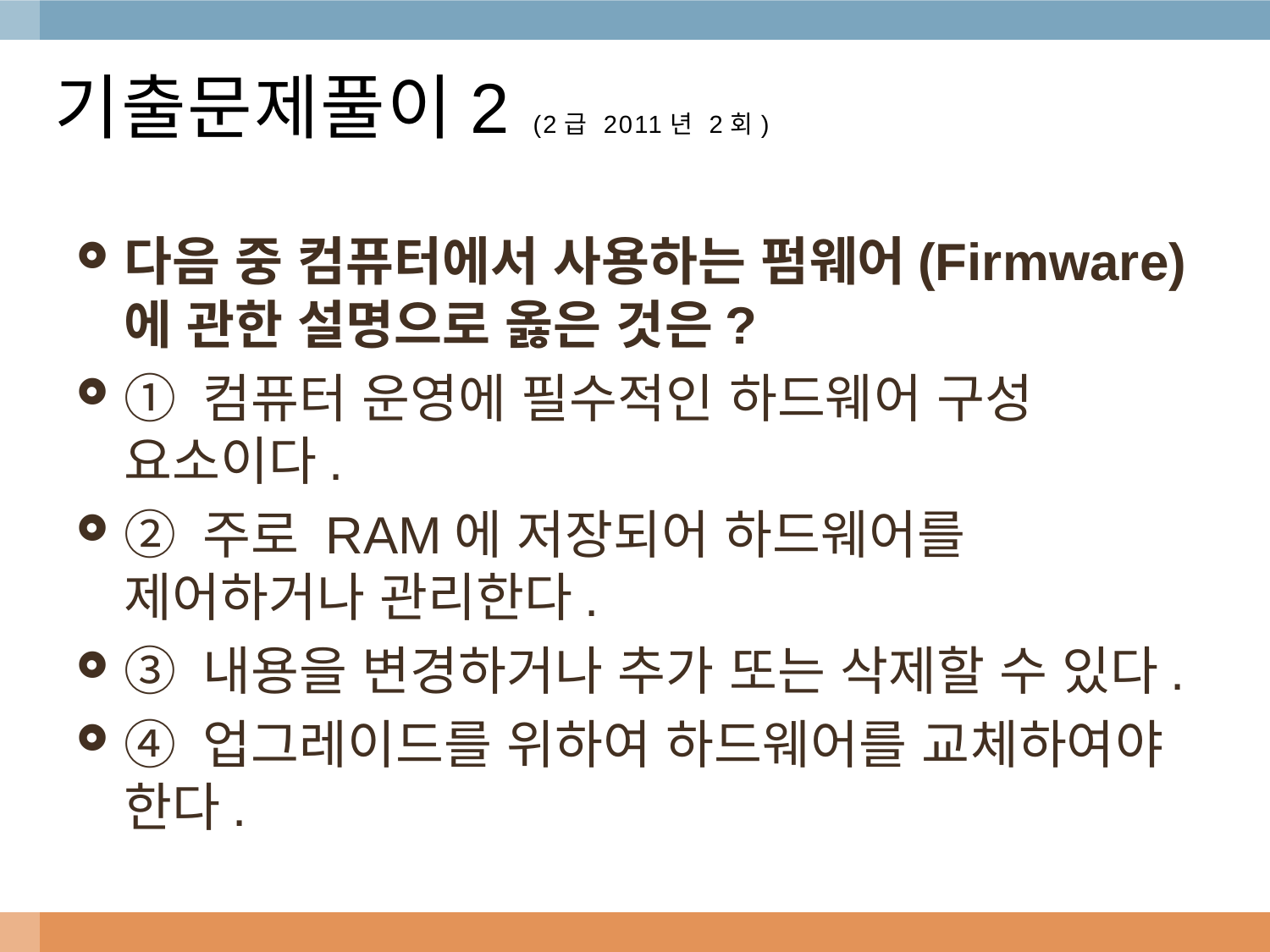

# 기출문제풀이2 (2급 2011년 2회)
다음 중 컴퓨터에서 사용하는 펌웨어(Firmware)에 관한 설명으로 옳은 것은?
① 컴퓨터 운영에 필수적인 하드웨어 구성 요소이다.
② 주로 RAM에 저장되어 하드웨어를 제어하거나 관리한다.
③ 내용을 변경하거나 추가 또는 삭제할 수 있다.
④ 업그레이드를 위하여 하드웨어를 교체하여야 한다.